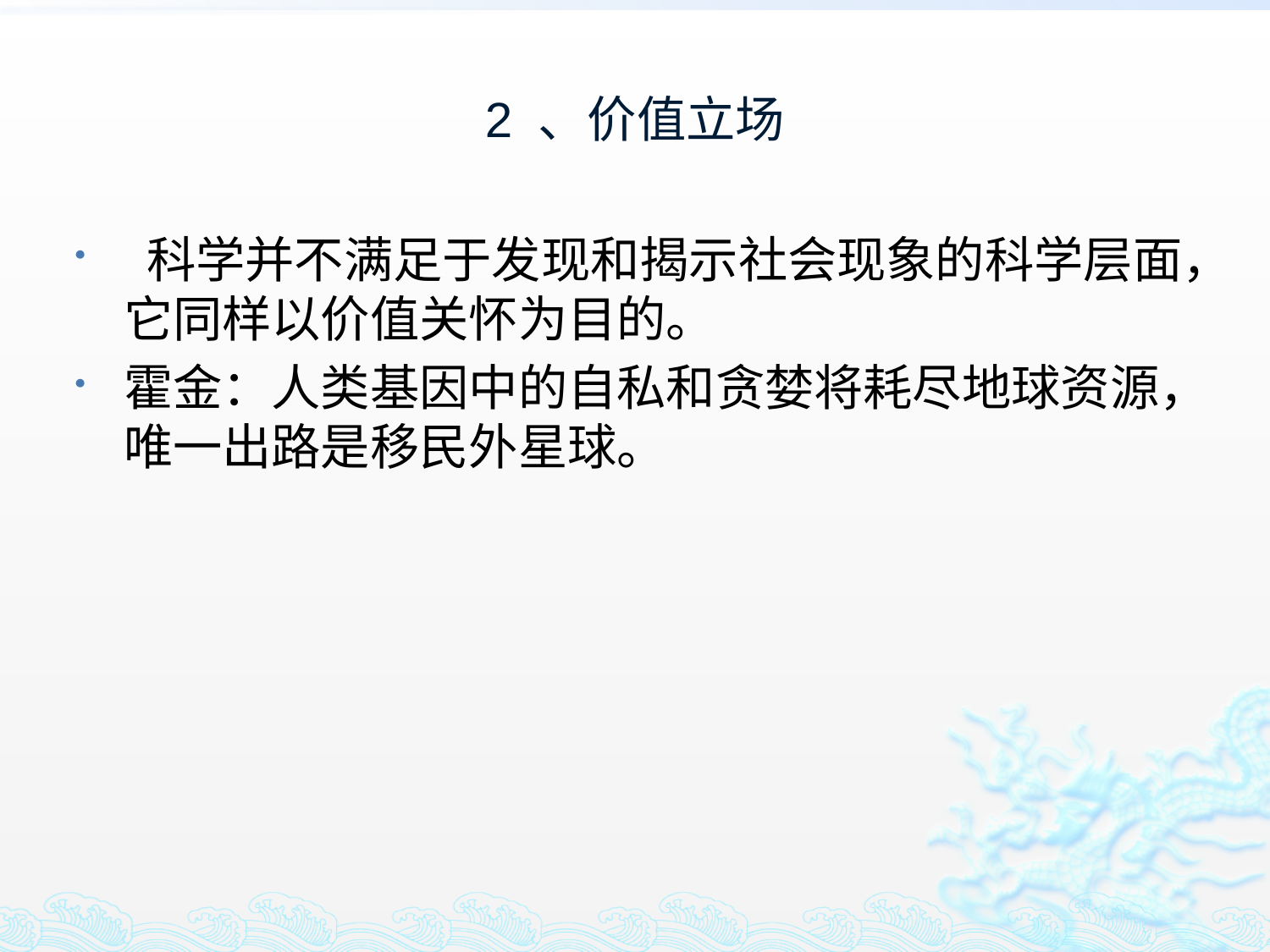

# 2 、价值立场
 科学并不满足于发现和揭示社会现象的科学层面，它同样以价值关怀为目的。
霍金：人类基因中的自私和贪婪将耗尽地球资源，唯一出路是移民外星球。